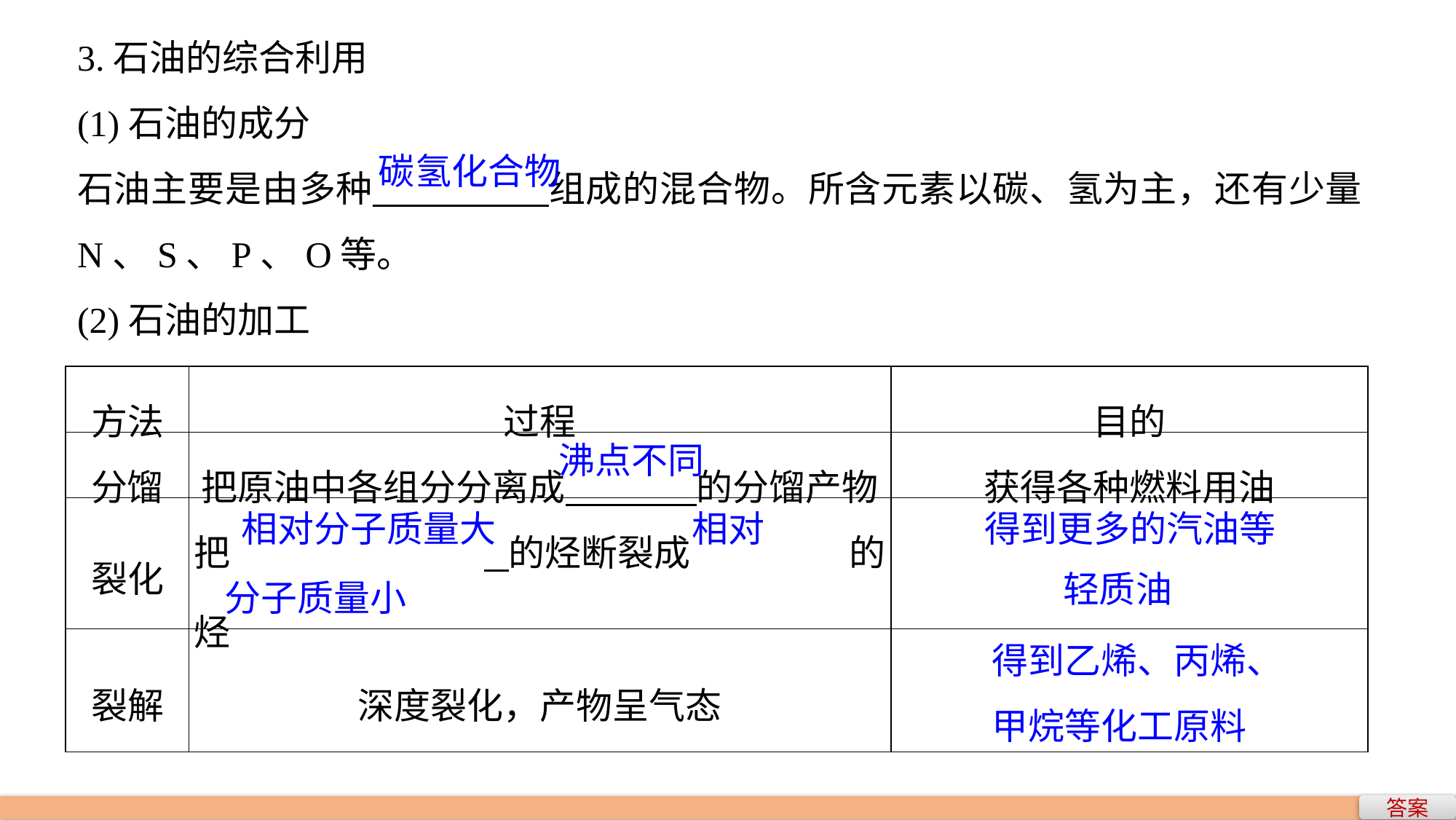

3.石油的综合利用
(1)石油的成分
石油主要是由多种                    组成的混合物。所含元素以碳、氢为主，还有少量N、S、P、O等。
(2)石油的加工
碳氢化合物
| 方法 | 过程 | 目的 |
| --- | --- | --- |
| 分馏 | 把原油中各组分分离成 的分馏产物 | 获得各种燃料用油 |
| 裂化 | 把 的烃断裂成 的烃 |  |
| 裂解 | 深度裂化，产物呈气态 |  |
沸点不同
相对分子质量大
相对
得到更多的汽油等
轻质油
分子质量小
得到乙烯、丙烯、
甲烷等化工原料
答案